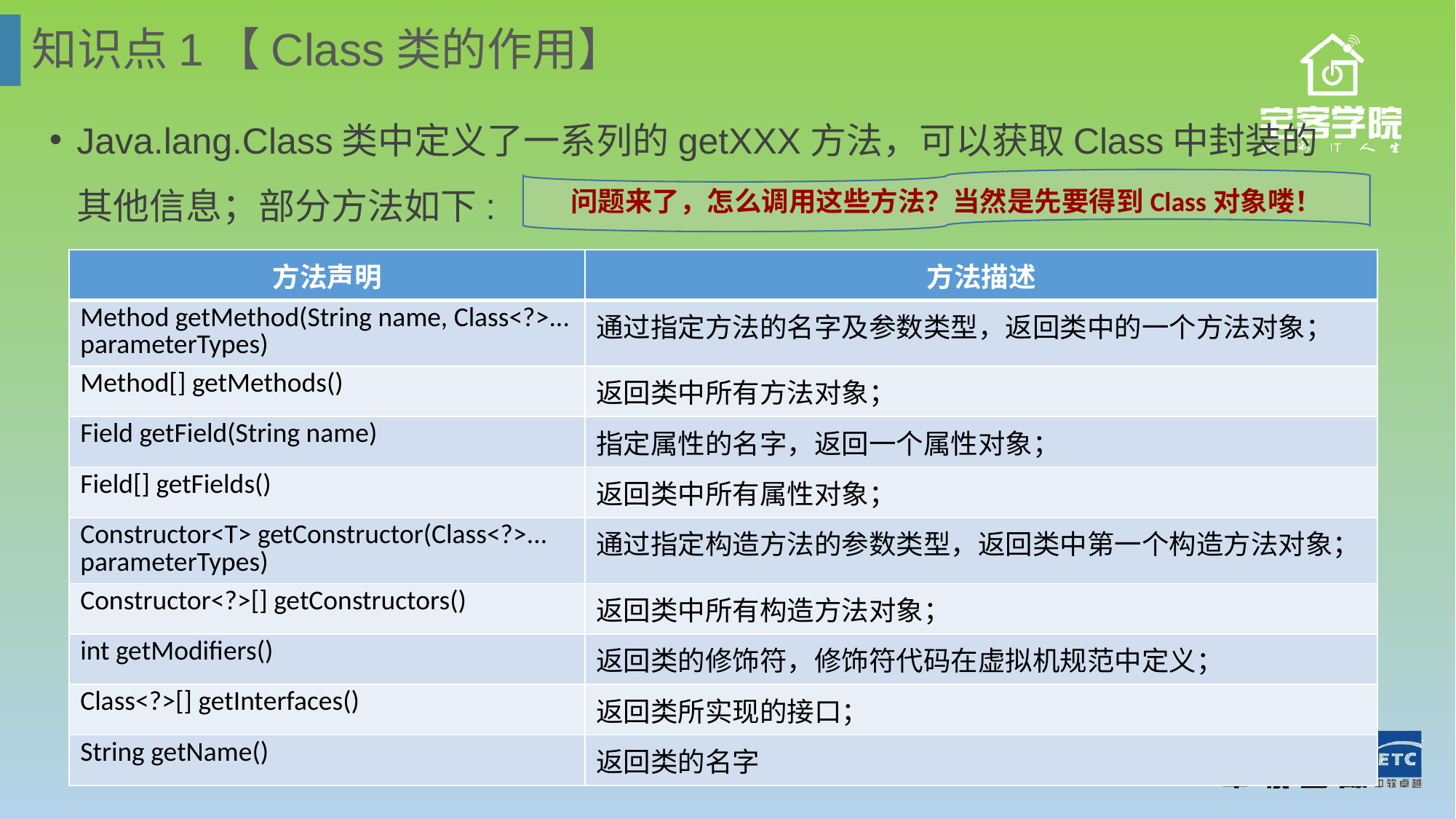

知识点1【Class类的作用】
Java.lang.Class类中定义了一系列的getXXX方法，可以获取Class中封装的其他信息；部分方法如下:
问题来了，怎么调用这些方法？当然是先要得到Class对象喽！
| 方法声明 | 方法描述 |
| --- | --- |
| Method getMethod(String name, Class<?>... parameterTypes) | 通过指定方法的名字及参数类型，返回类中的一个方法对象； |
| Method[] getMethods() | 返回类中所有方法对象； |
| Field getField(String name) | 指定属性的名字，返回一个属性对象； |
| Field[] getFields() | 返回类中所有属性对象； |
| Constructor<T> getConstructor(Class<?>... parameterTypes) | 通过指定构造方法的参数类型，返回类中第一个构造方法对象； |
| Constructor<?>[] getConstructors() | 返回类中所有构造方法对象； |
| int getModifiers() | 返回类的修饰符，修饰符代码在虚拟机规范中定义； |
| Class<?>[] getInterfaces() | 返回类所实现的接口； |
| String getName() | 返回类的名字 |